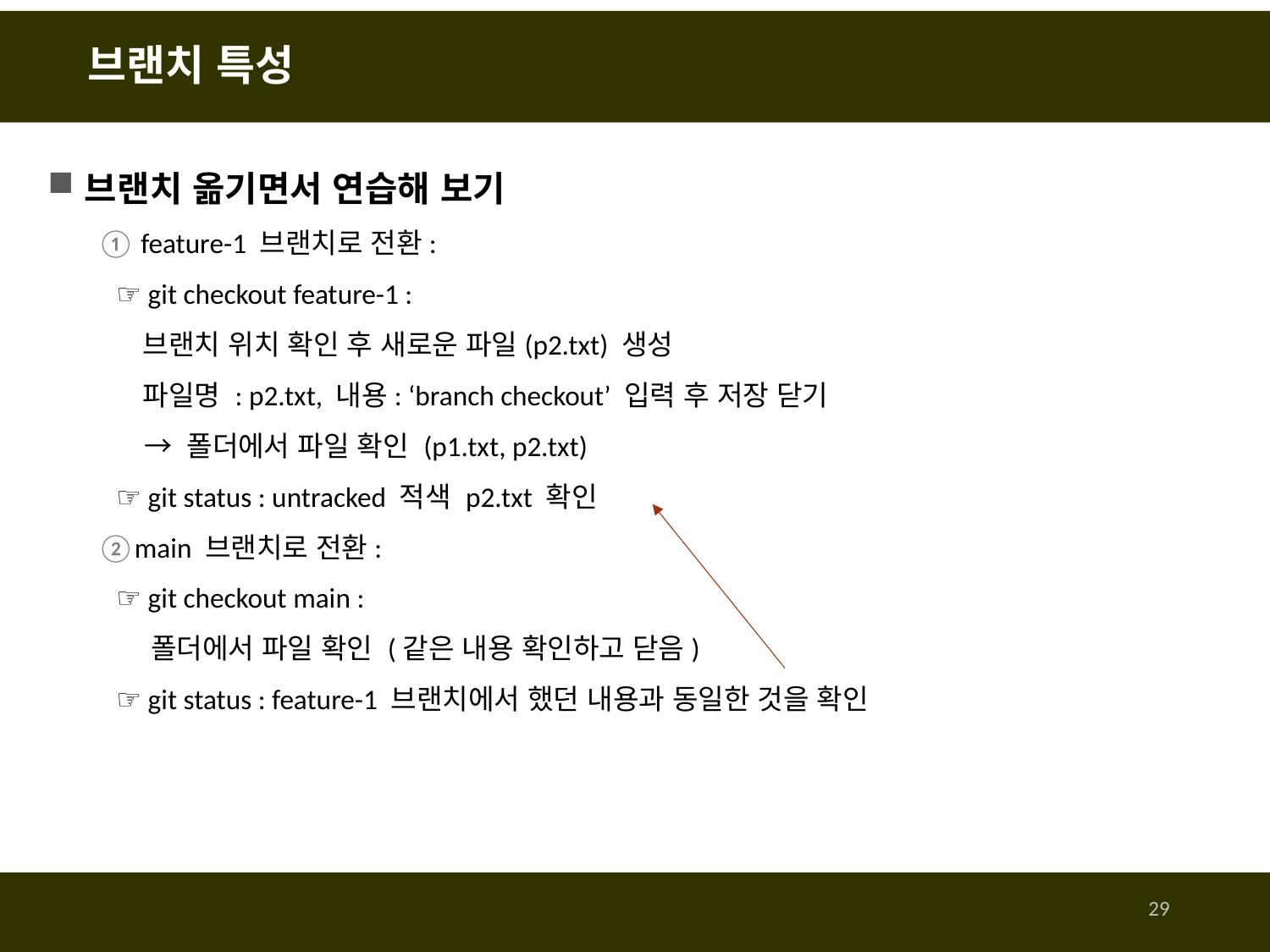

# 브랜치 특성
브랜치 옮기면서 연습해 보기
 feature-1 브랜치로 전환:
   ☞ git checkout feature-1 :
     브랜치 위치 확인 후 새로운 파일(p2.txt) 생성
     파일명 : p2.txt, 내용: ‘branch checkout’ 입력 후 저장 닫기
      → 폴더에서 파일 확인 (p1.txt, p2.txt)
   ☞ git status : untracked 적색 p2.txt 확인
main 브랜치로 전환:
   ☞ git checkout main :
      폴더에서 파일 확인 (같은 내용 확인하고 닫음)
   ☞ git status : feature-1 브랜치에서 했던 내용과 동일한 것을 확인
29